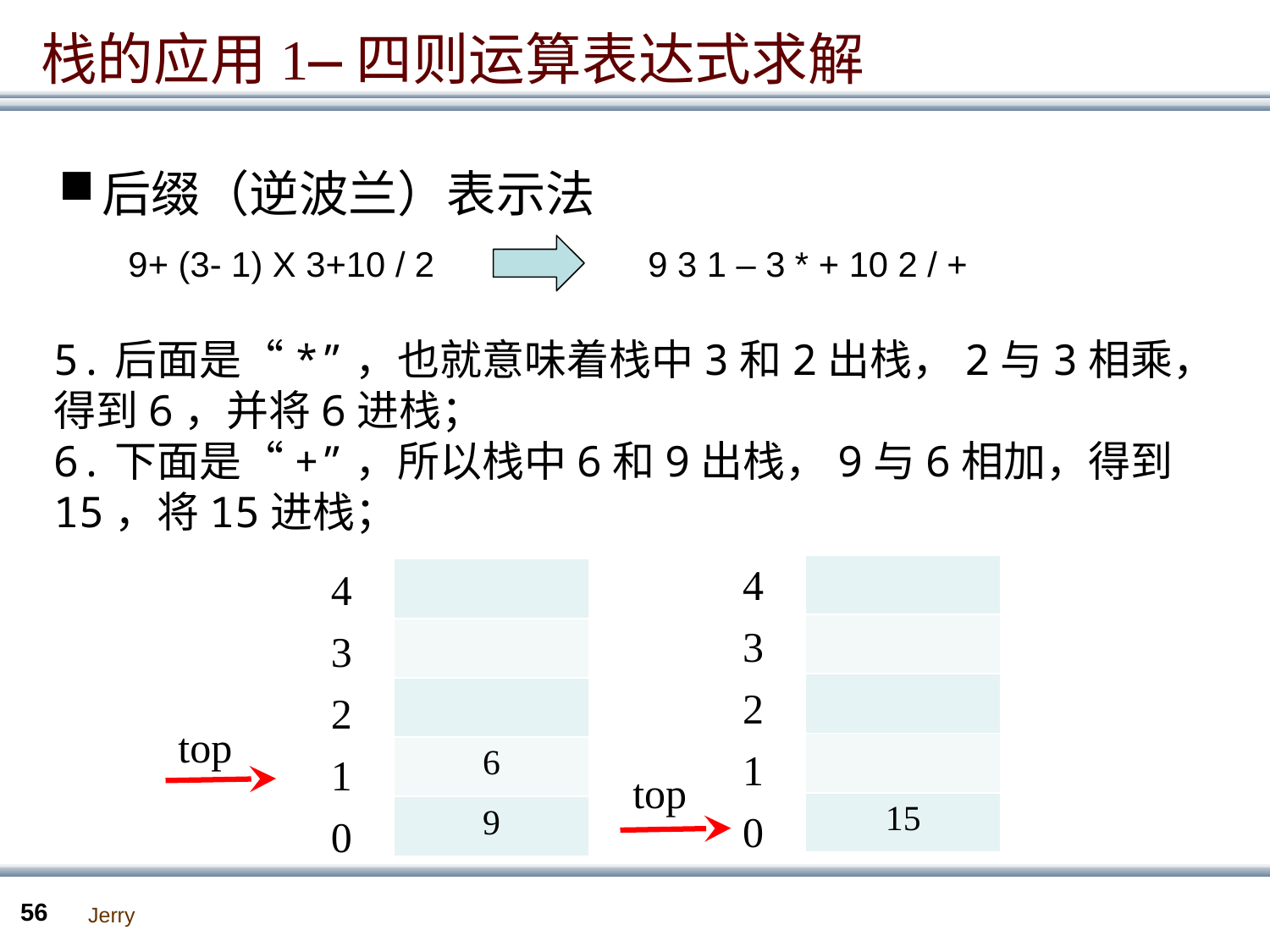

栈的应用1—四则运算表达式求解
后缀（逆波兰）表示法
9+ (3- 1) X 3+10 / 2

9 3 1 – 3 * + 10 2 / +
5.后面是“*”，也就意味着栈中3和2出栈，2与3相乘，得到6，并将6进栈；
6.下面是“+”，所以栈中6和9出栈，9与6相加，得到15，将15进栈；
4
|  |
| --- |
|  |
|  |
|  |
| 15 |
4
|  |
| --- |
|  |
|  |
| 6 |
| 9 |
3
3
2
2
top
1
1
top
0
0